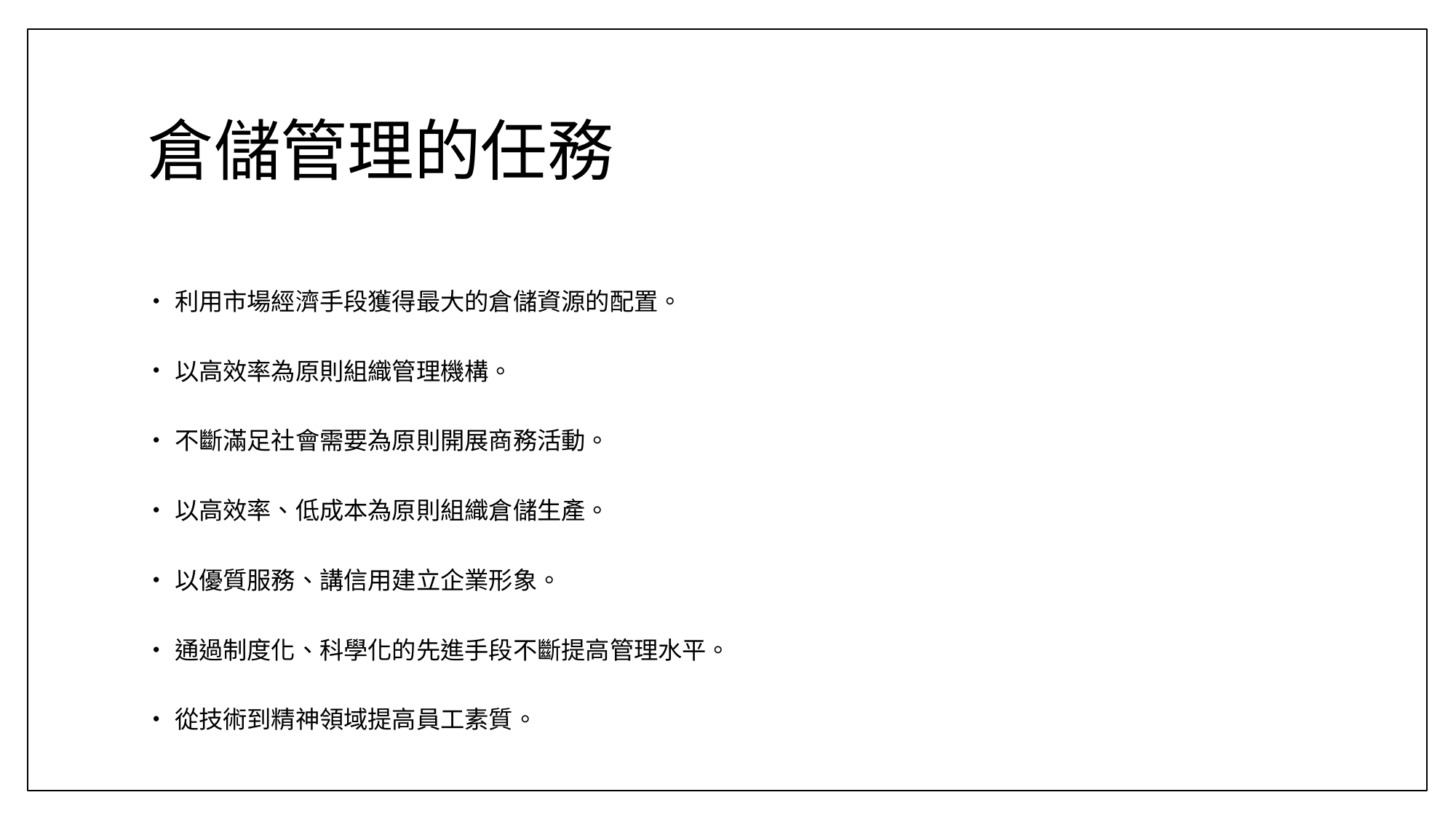

# 倉儲管理的任務

利用市場經濟手段獲得最大的倉儲資源的配置。

以高效率為原則組織管理機構。

不斷滿足社會需要為原則開展商務活動。

以高效率、低成本為原則組織倉儲生產。

以優質服務、講信用建立企業形象。

通過制度化、科學化的先進手段不斷提高管理水平。

從技術到精神領域提高員工素質。